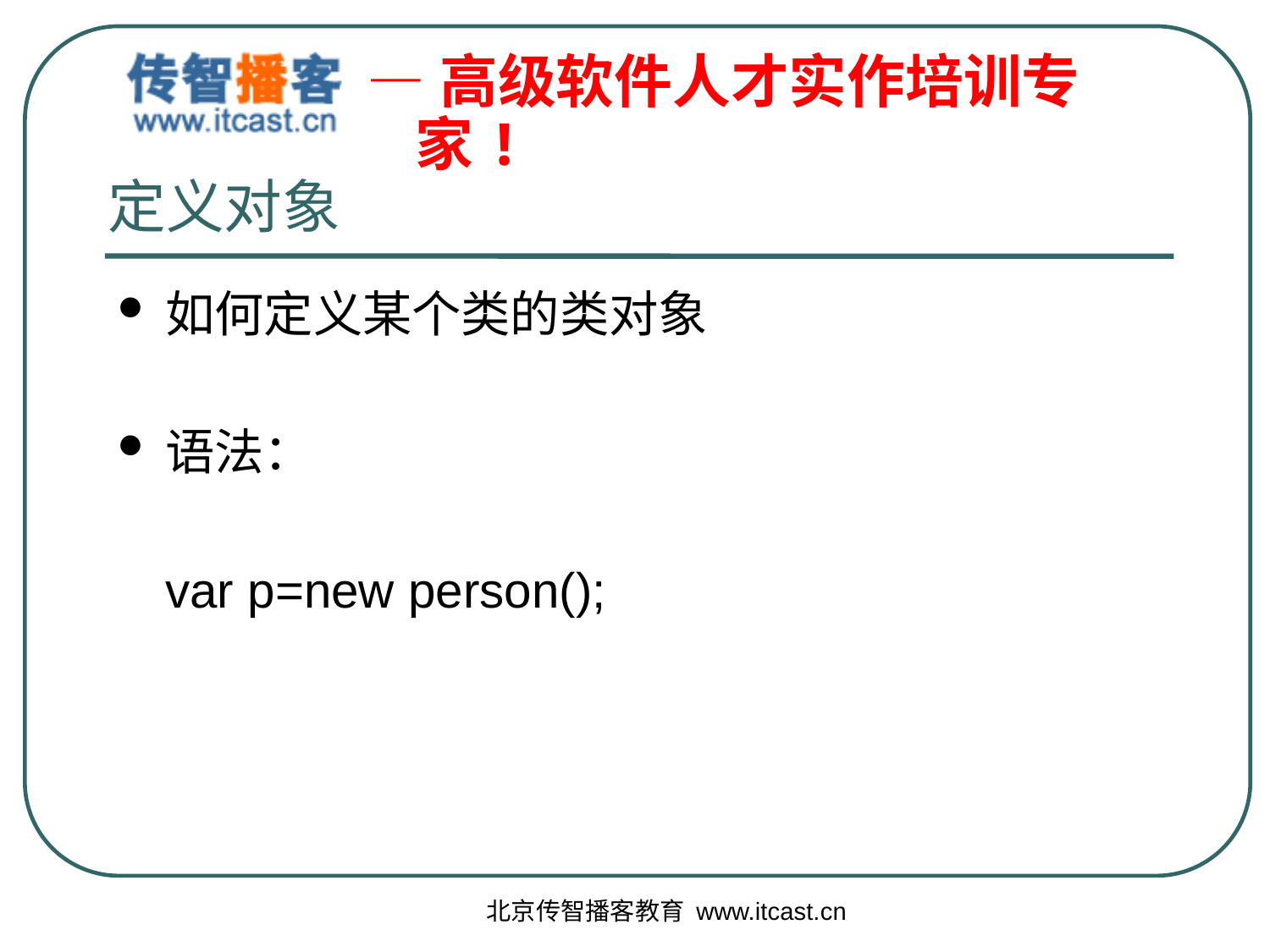

# 定义对象
如何定义某个类的类对象

语法：

	var p=new person();
北京传智播客教育 www.itcast.cn